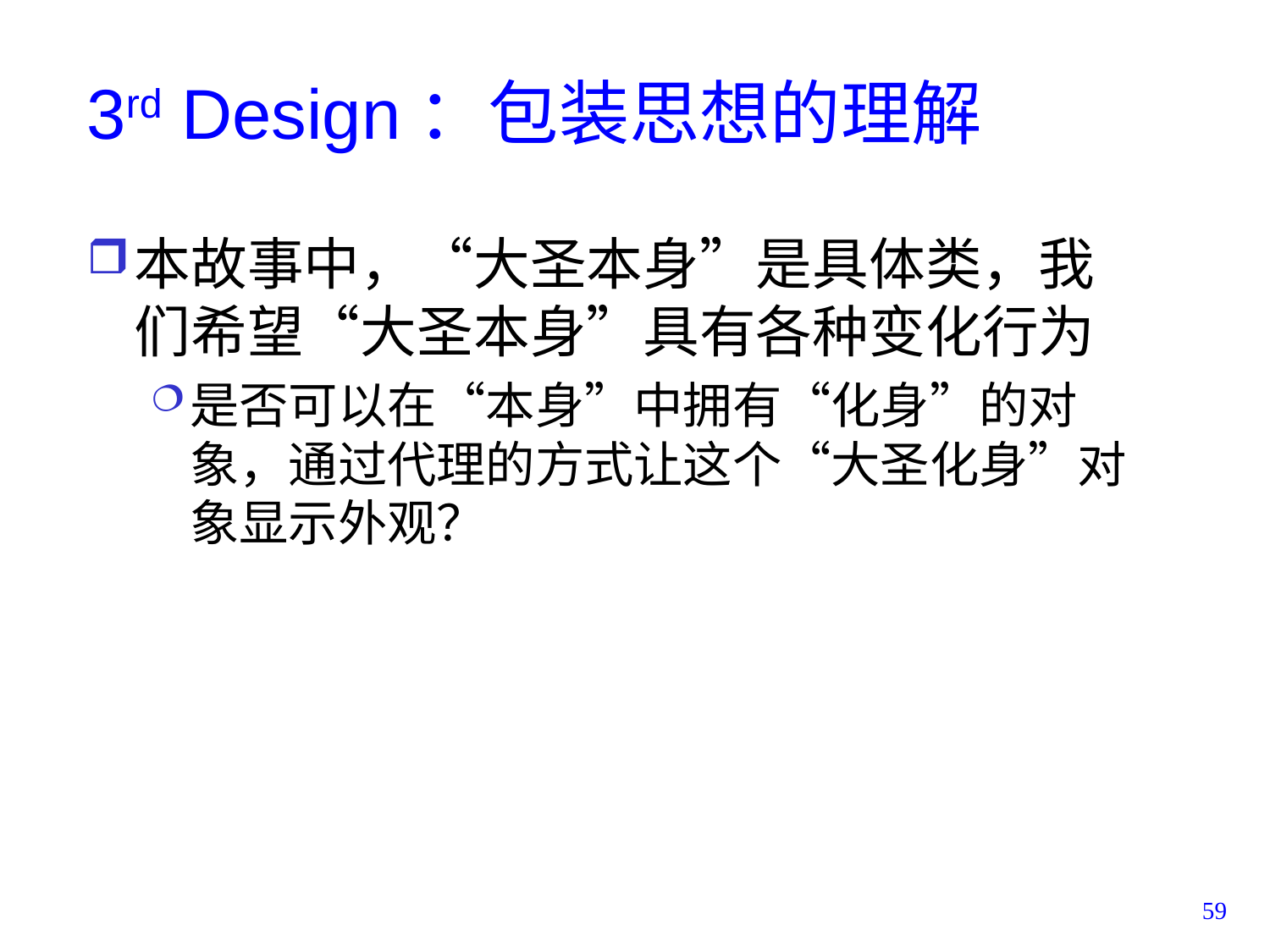

# 3rd Design：包装思想的理解
本故事中，“大圣本身”是具体类，我们希望“大圣本身”具有各种变化行为
是否可以在“本身”中拥有“化身”的对象，通过代理的方式让这个“大圣化身”对象显示外观？

59